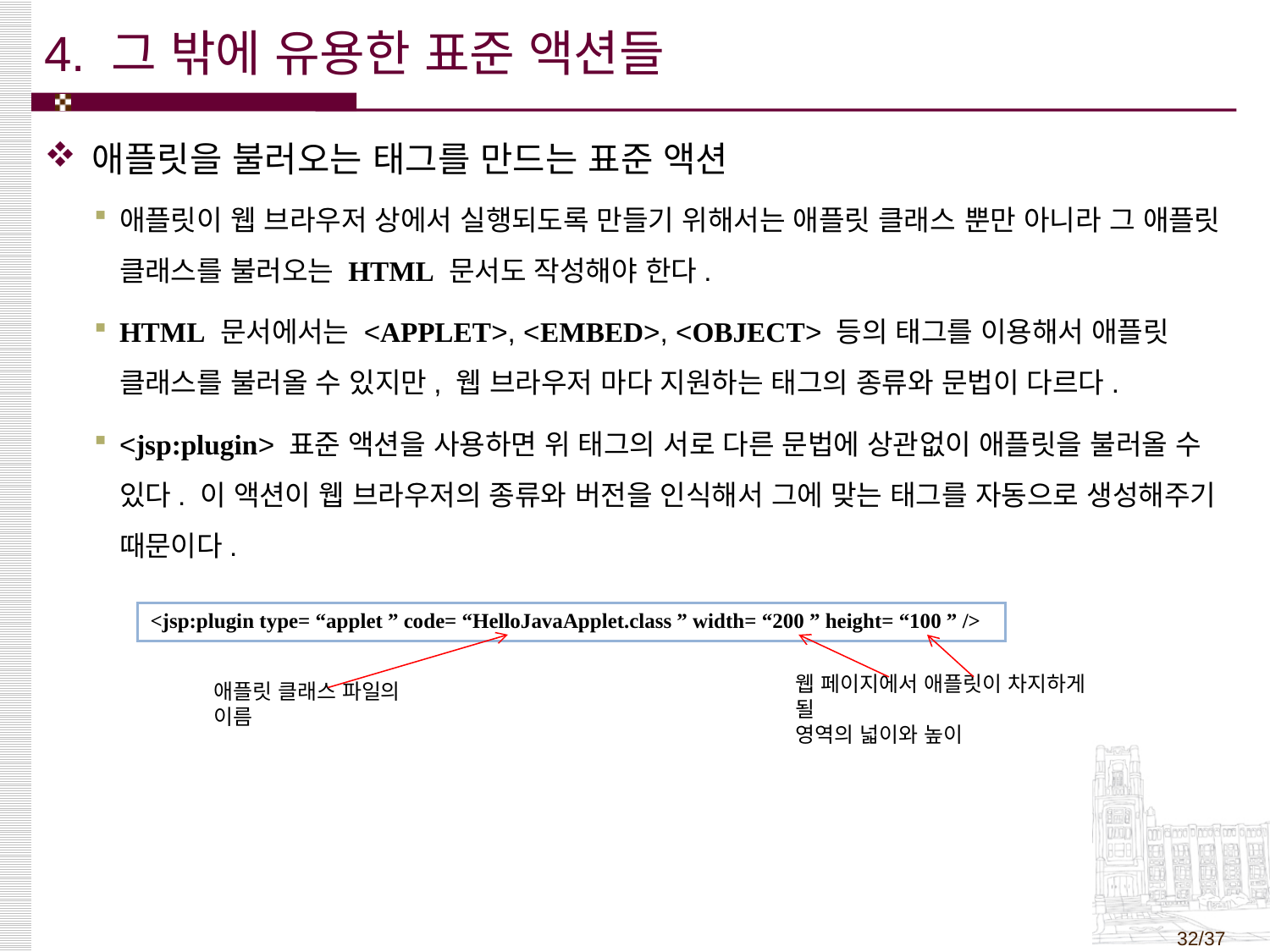

# 4. 그 밖에 유용한 표준 액션들
애플릿을 불러오는 태그를 만드는 표준 액션
애플릿이 웹 브라우저 상에서 실행되도록 만들기 위해서는 애플릿 클래스 뿐만 아니라 그 애플릿 클래스를 불러오는 HTML 문서도 작성해야 한다.
HTML 문서에서는 <APPLET>, <EMBED>, <OBJECT> 등의 태그를 이용해서 애플릿 클래스를 불러올 수 있지만, 웹 브라우저 마다 지원하는 태그의 종류와 문법이 다르다.
<jsp:plugin> 표준 액션을 사용하면 위 태그의 서로 다른 문법에 상관없이 애플릿을 불러올 수 있다. 이 액션이 웹 브라우저의 종류와 버전을 인식해서 그에 맞는 태그를 자동으로 생성해주기 때문이다.

| <jsp:plugin type= “applet ” code= “HelloJavaApplet.class ” width= “200 ” height= “100 ” /> |
| --- |
애플릿 클래스 파일의 이름
웹 페이지에서 애플릿이 차지하게 될
영역의 넓이와 높이